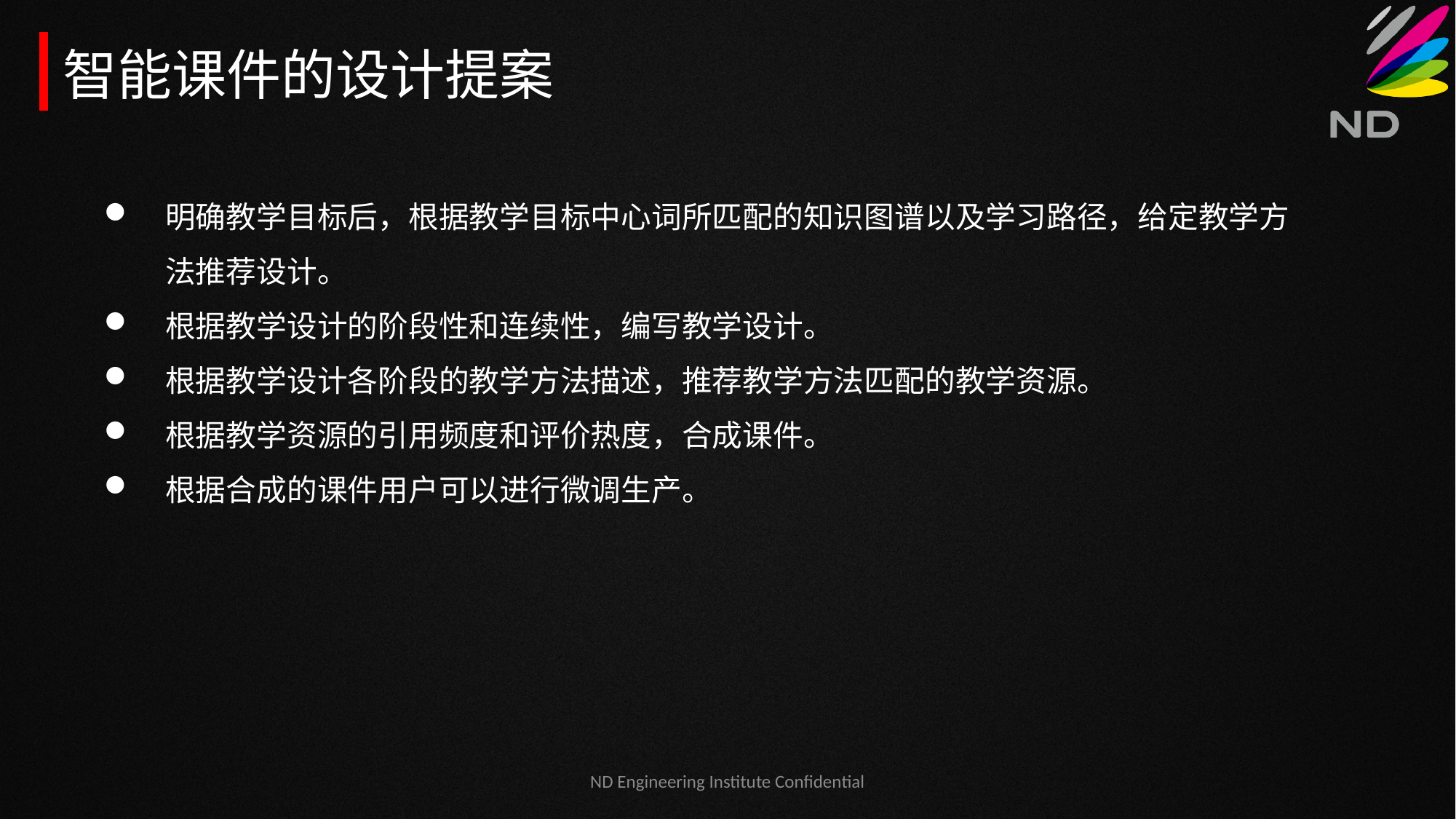

智能课件的设计提案
明确教学目标后，根据教学目标中心词所匹配的知识图谱以及学习路径，给定教学方法推荐设计。
根据教学设计的阶段性和连续性，编写教学设计。
根据教学设计各阶段的教学方法描述，推荐教学方法匹配的教学资源。
根据教学资源的引用频度和评价热度，合成课件。
根据合成的课件用户可以进行微调生产。
ND Engineering Institute Confidential